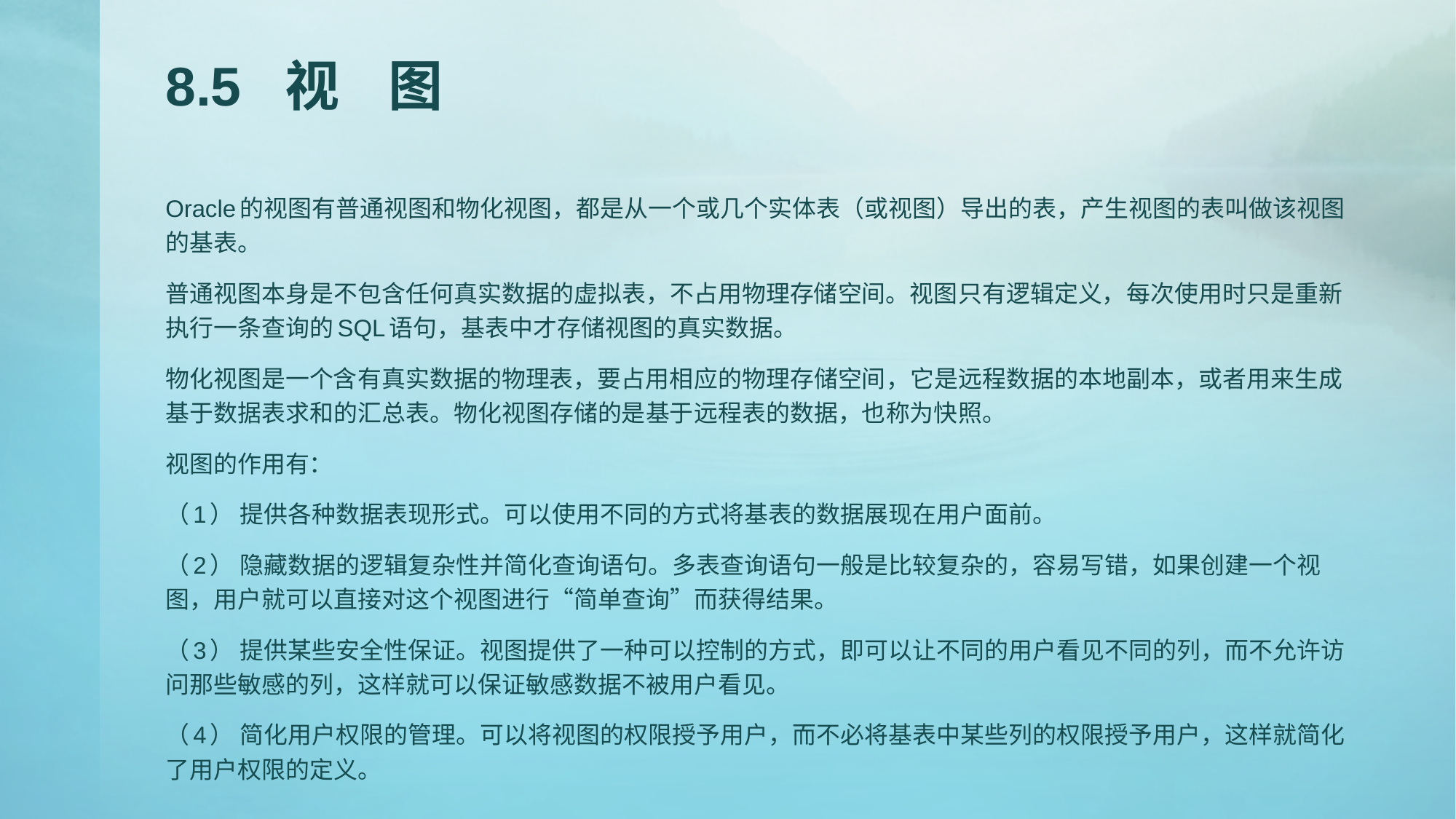

# 8.5  视    图
Oracle的视图有普通视图和物化视图，都是从一个或几个实体表（或视图）导出的表，产生视图的表叫做该视图的基表。
普通视图本身是不包含任何真实数据的虚拟表，不占用物理存储空间。视图只有逻辑定义，每次使用时只是重新执行一条查询的SQL语句，基表中才存储视图的真实数据。
物化视图是一个含有真实数据的物理表，要占用相应的物理存储空间，它是远程数据的本地副本，或者用来生成基于数据表求和的汇总表。物化视图存储的是基于远程表的数据，也称为快照。
视图的作用有：
（1） 提供各种数据表现形式。可以使用不同的方式将基表的数据展现在用户面前。
（2） 隐藏数据的逻辑复杂性并简化查询语句。多表查询语句一般是比较复杂的，容易写错，如果创建一个视图，用户就可以直接对这个视图进行“简单查询”而获得结果。
（3） 提供某些安全性保证。视图提供了一种可以控制的方式，即可以让不同的用户看见不同的列，而不允许访问那些敏感的列，这样就可以保证敏感数据不被用户看见。
（4） 简化用户权限的管理。可以将视图的权限授予用户，而不必将基表中某些列的权限授予用户，这样就简化了用户权限的定义。